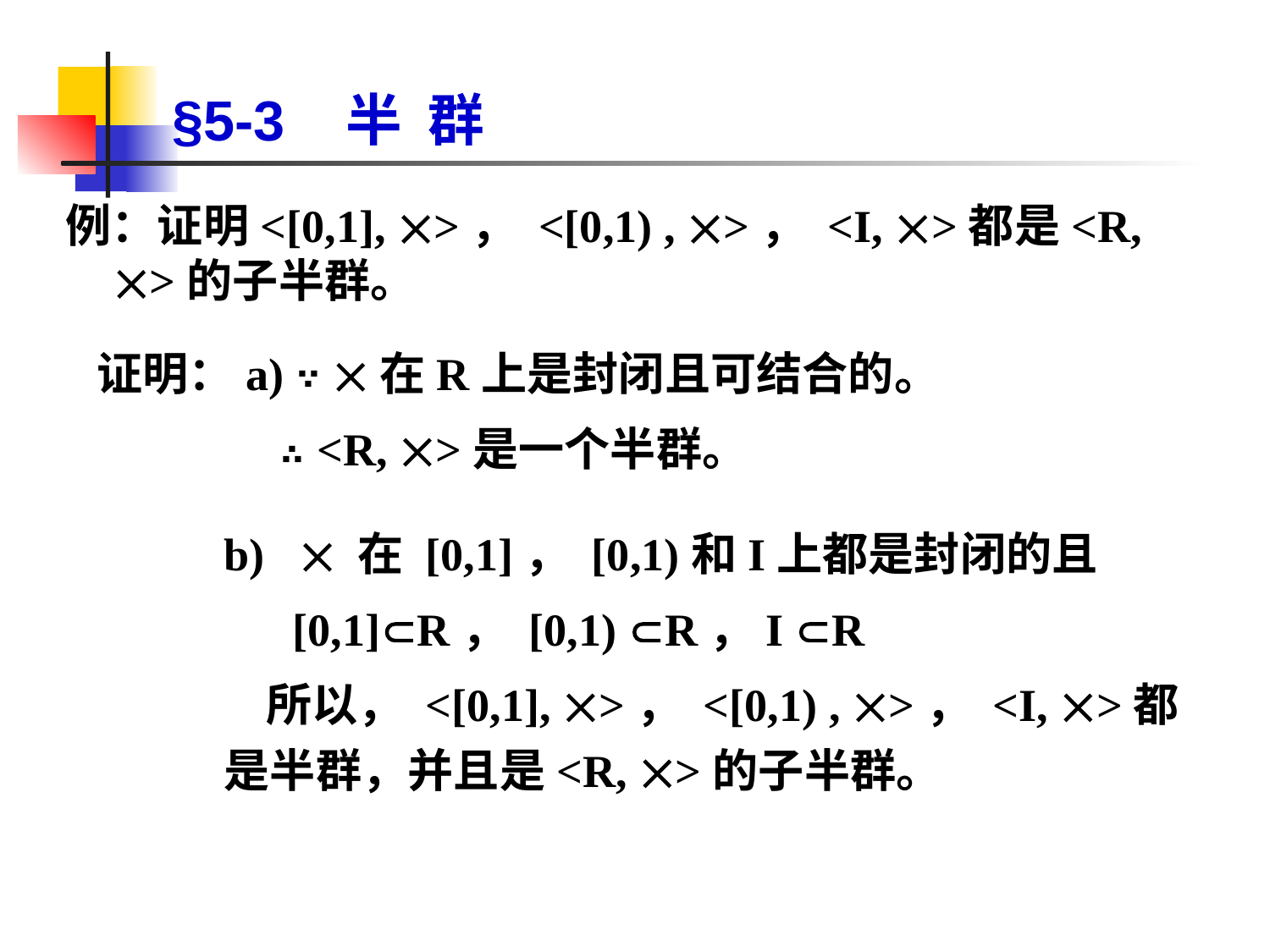

# §5-3   半  群
例：证明<[0,1], ×>， <[0,1) , ×>， <I, ×>都是<R, ×>的子半群。
证明：a) ∵ ×在R上是封闭且可结合的。
                ∴ <R, ×>是一个半群。
b)   × 在 [0,1]， [0,1)和I上都是封闭的且
      [0,1]⊂R， [0,1) ⊂R，I ⊂R
   所以， <[0,1], ×>， <[0,1) , ×>， <I, ×>都是半群，并且是<R, ×>的子半群。
6